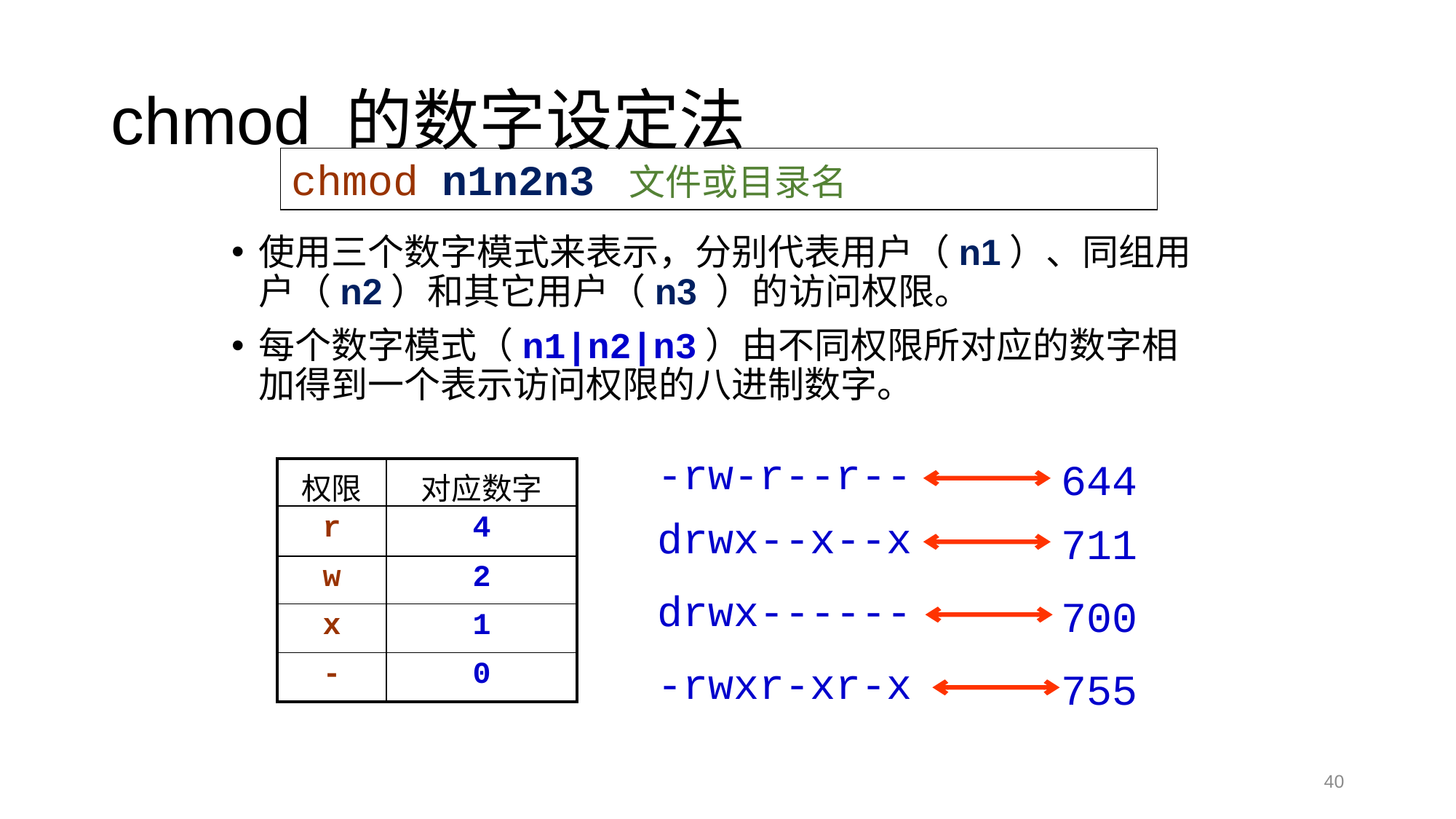

# chmod 的数字设定法
chmod  n1n2n3  文件或目录名
使用三个数字模式来表示，分别代表用户（n1）、同组用户（n2）和其它用户（n3 ）的访问权限。
每个数字模式（n1|n2|n3）由不同权限所对应的数字相加得到一个表示访问权限的八进制数字。
-rw-r--r--
644
| 权限 | 对应数字 |
| --- | --- |
| r | 4 |
| w | 2 |
| x | 1 |
| - | 0 |

drwx--x--x
711

drwx------
700

-rwxr-xr-x
755

40